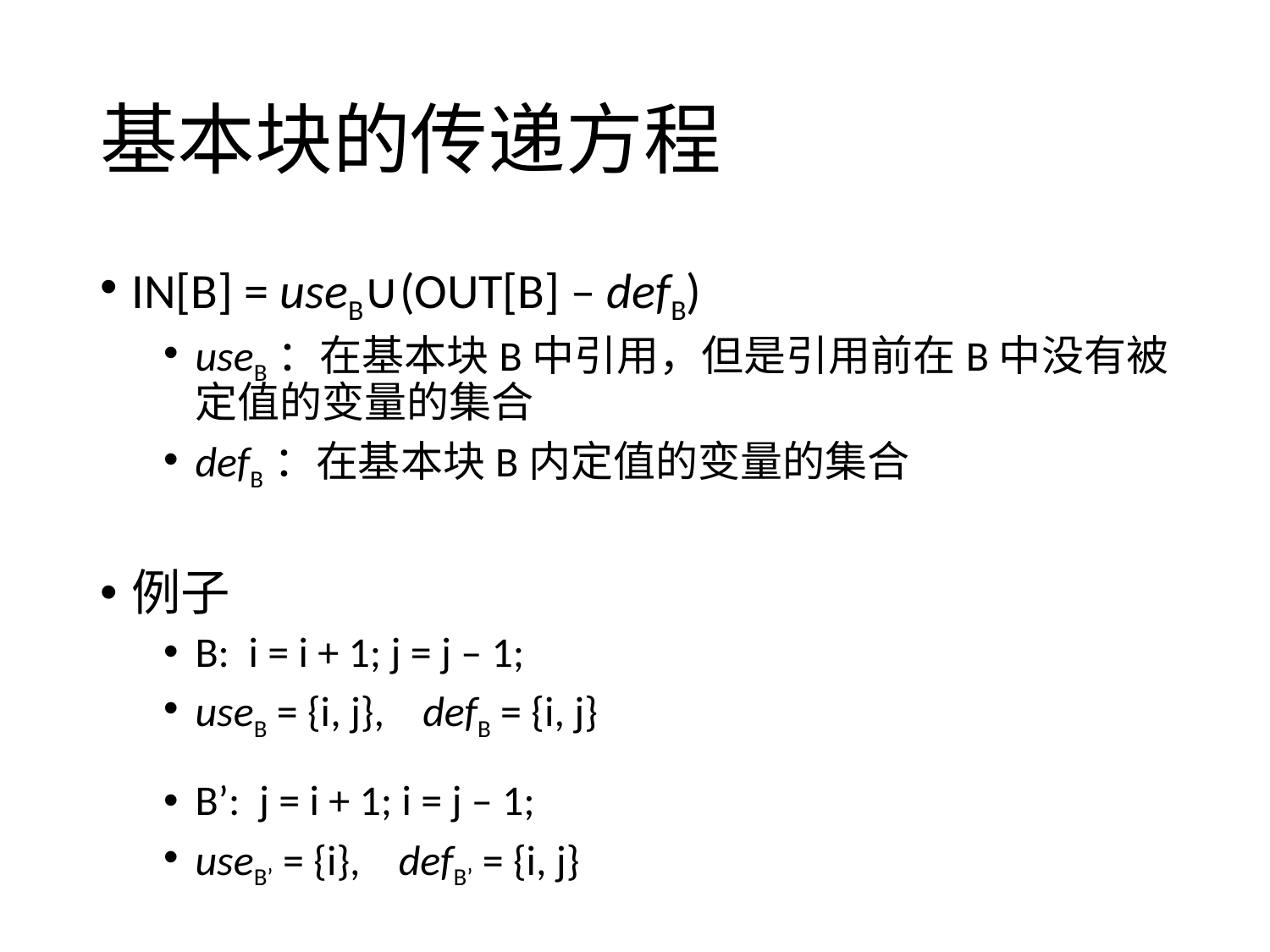

# 基本块的传递方程
IN[B] = useB∪(OUT[B] – defB)
useB：在基本块B中引用，但是引用前在B中没有被定值的变量的集合
defB：在基本块B内定值的变量的集合

例子
B:  i = i + 1; j = j – 1;
useB = {i, j},    defB = {i, j}
B’:  j = i + 1; i = j – 1;
useB’ = {i},    defB’ = {i, j}